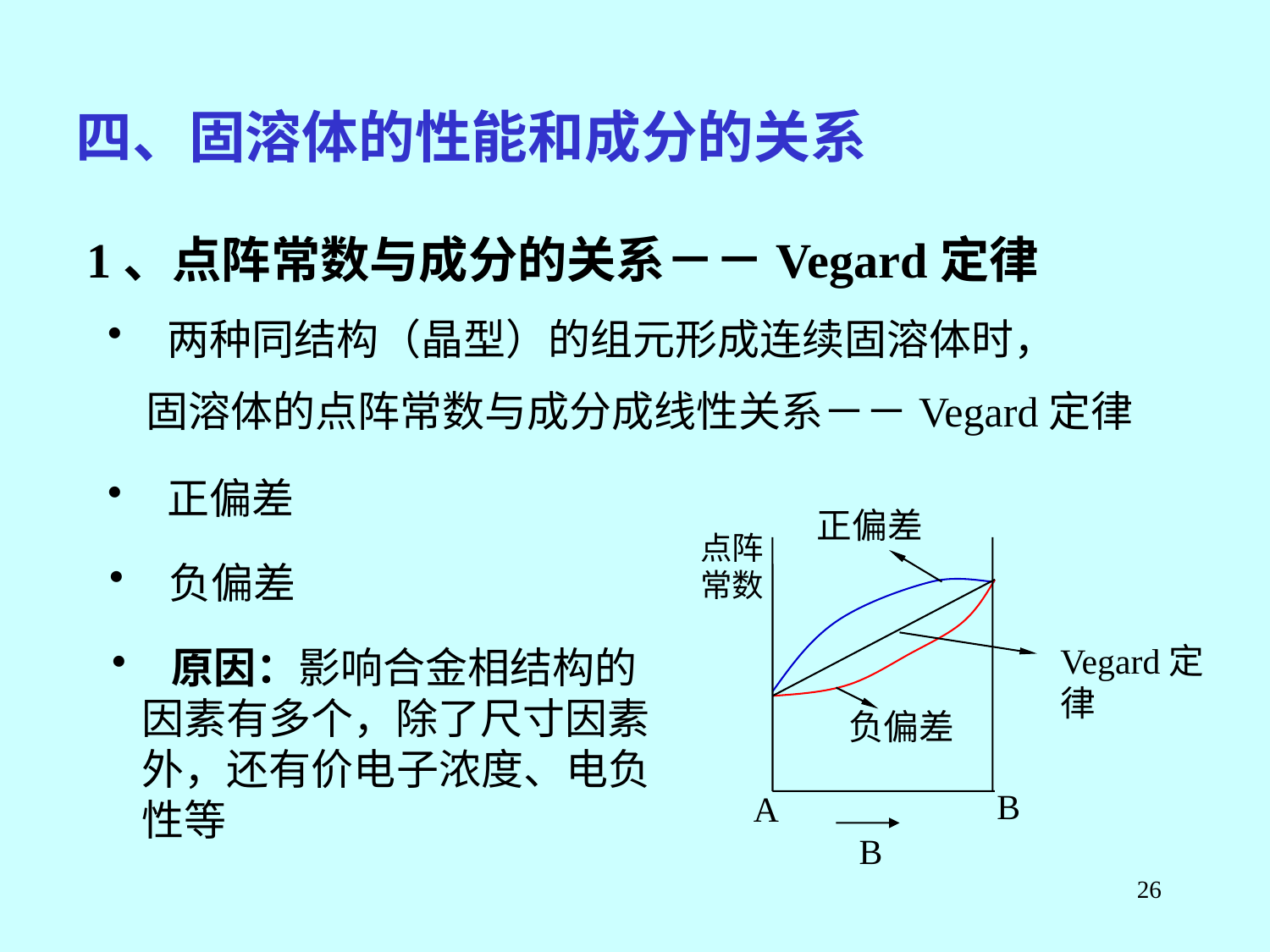

四、固溶体的性能和成分的关系
1、点阵常数与成分的关系－－Vegard定律
  两种同结构（晶型）的组元形成连续固溶体时，
   固溶体的点阵常数与成分成线性关系－－Vegard定律
  正偏差
正偏差

点阵
常数

B
A

B
  负偏差

Vegard定律
  原因：影响合金相结构的因素有多个，除了尺寸因素外，还有价电子浓度、电负性等

负偏差
26